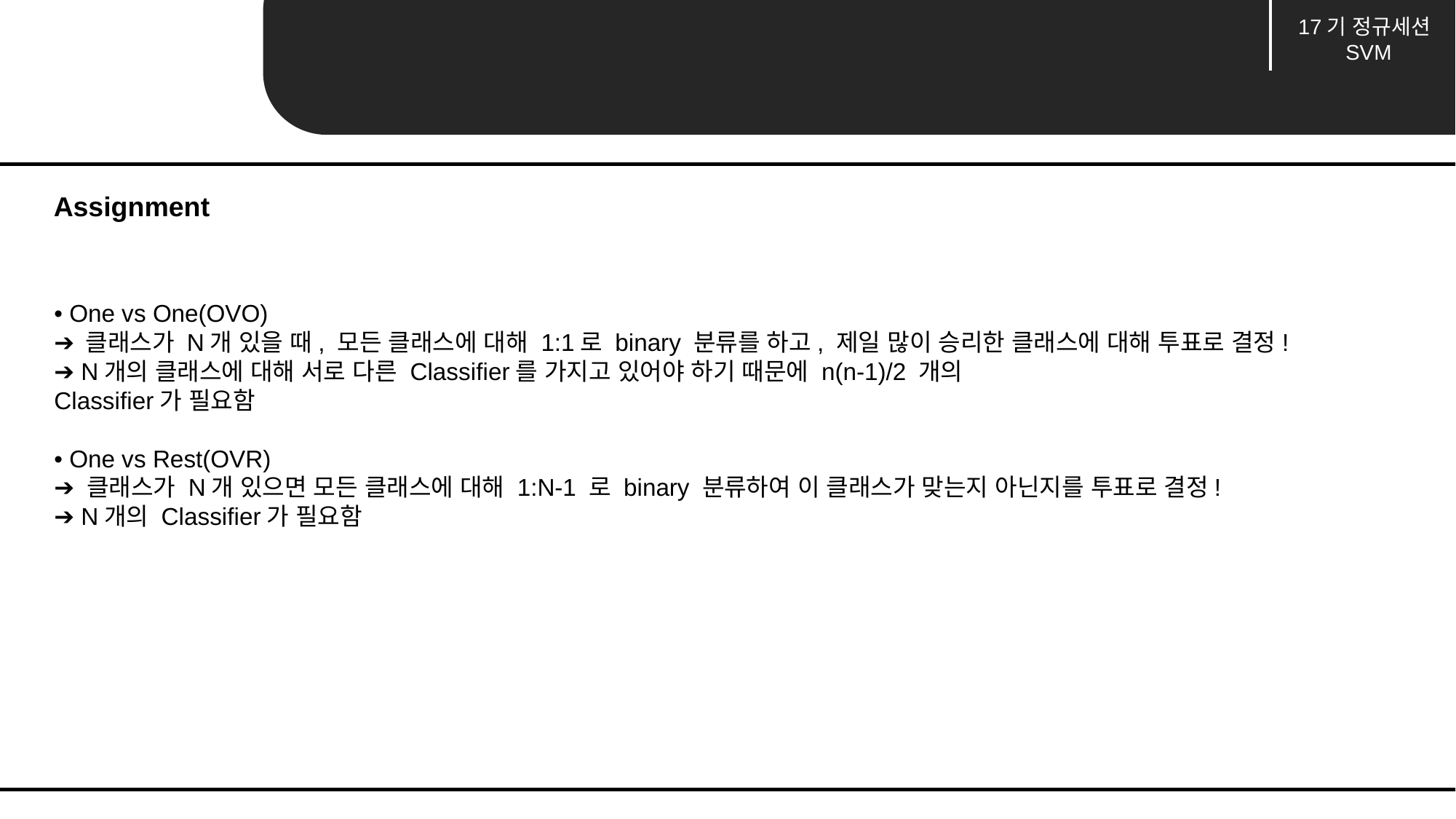

17기 정규세션
SVM
17기 정규세션
SVM
Unit  05 ㅣSummary
Assignment
• One vs One(OVO)
➔ 클래스가 N개 있을 때, 모든 클래스에 대해 1:1로 binary 분류를 하고, 제일 많이 승리한 클래스에 대해 투표로 결정!
➔ N개의 클래스에 대해 서로 다른 Classifier를 가지고 있어야 하기 때문에 n(n-1)/2 개의
Classifier가 필요함

• One vs Rest(OVR)
➔ 클래스가 N개 있으면 모든 클래스에 대해 1:N-1 로 binary 분류하여 이 클래스가 맞는지 아닌지를 투표로 결정!
➔ N개의 Classifier가 필요함